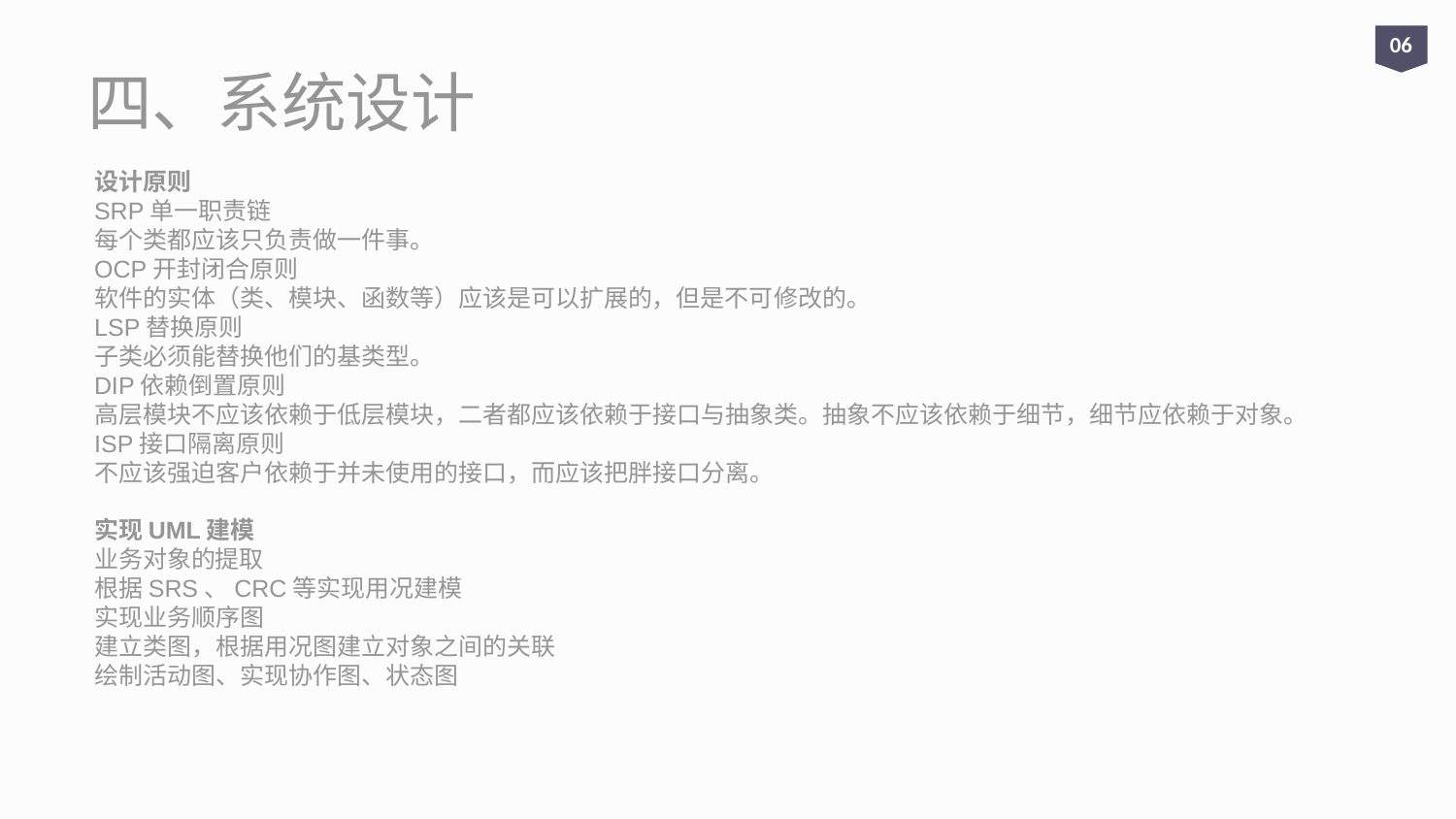

06
四、系统设计
# 设计原则 SRP单一职责链 每个类都应该只负责做一件事。 OCP开封闭合原则 软件的实体（类、模块、函数等）应该是可以扩展的，但是不可修改的。 LSP替换原则 子类必须能替换他们的基类型。 DIP依赖倒置原则 高层模块不应该依赖于低层模块，二者都应该依赖于接口与抽象类。抽象不应该依赖于细节，细节应依赖于对象。 ISP接口隔离原则 不应该强迫客户依赖于并未使用的接口，而应该把胖接口分离。 实现UML建模 业务对象的提取 根据SRS、CRC等实现用况建模 实现业务顺序图 建立类图，根据用况图建立对象之间的关联 绘制活动图、实现协作图、状态图